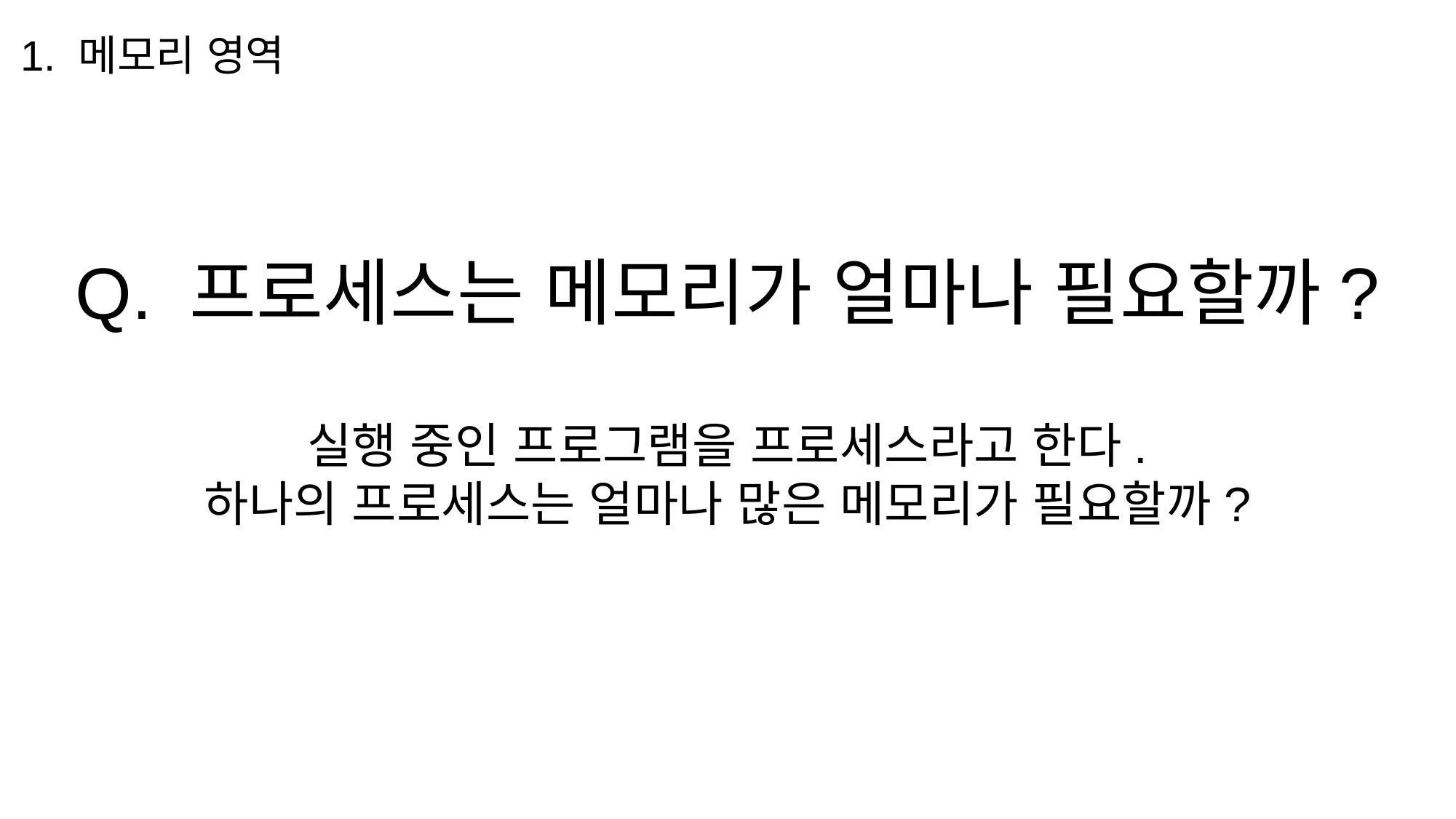

1. 메모리 영역
Q. 프로세스는 메모리가 얼마나 필요할까?
실행 중인 프로그램을 프로세스라고 한다.
하나의 프로세스는 얼마나 많은 메모리가 필요할까?